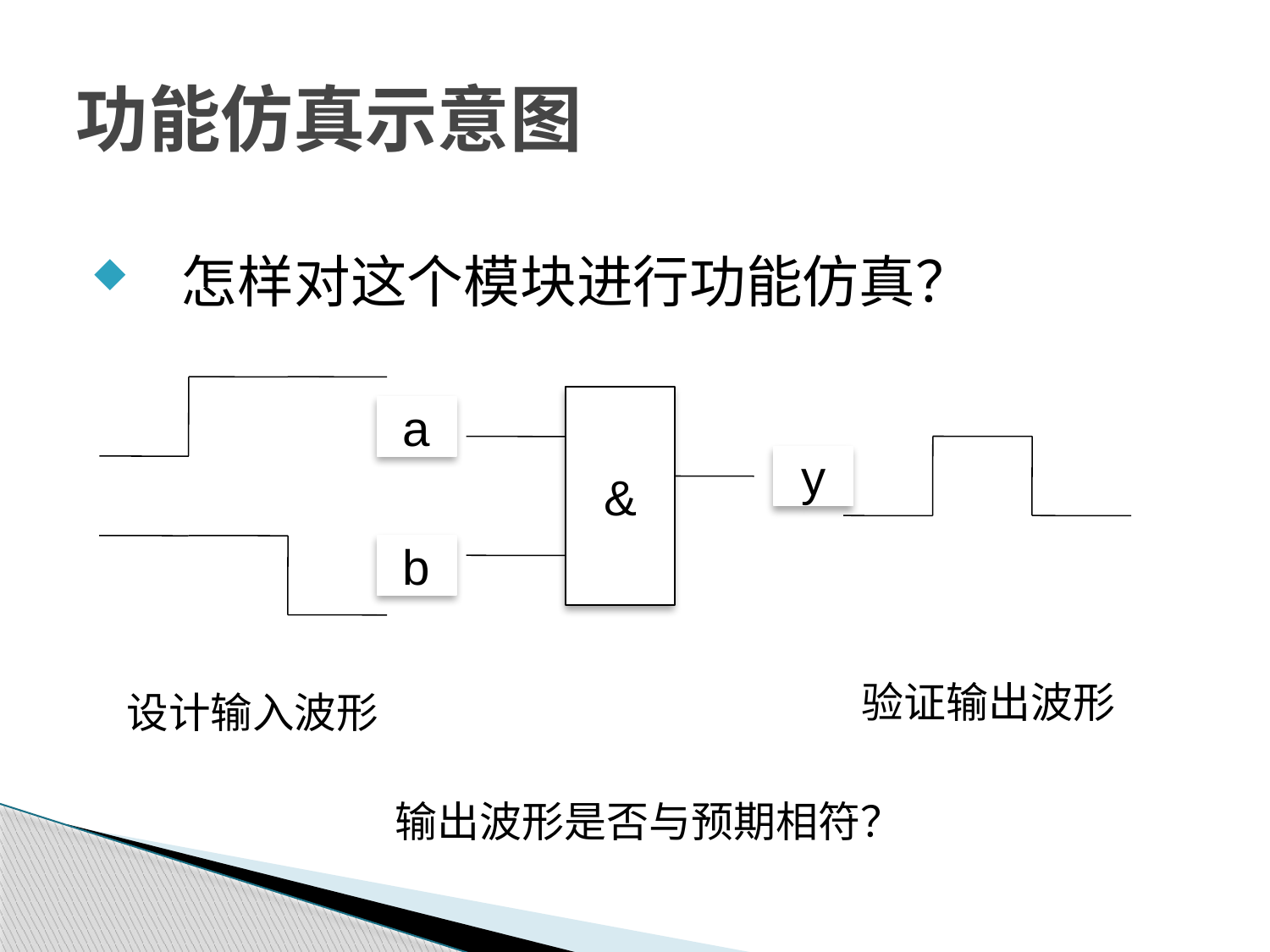

# 功能仿真示意图
   怎样对这个模块进行功能仿真？
&
a
y
b
验证输出波形
设计输入波形
输出波形是否与预期相符？